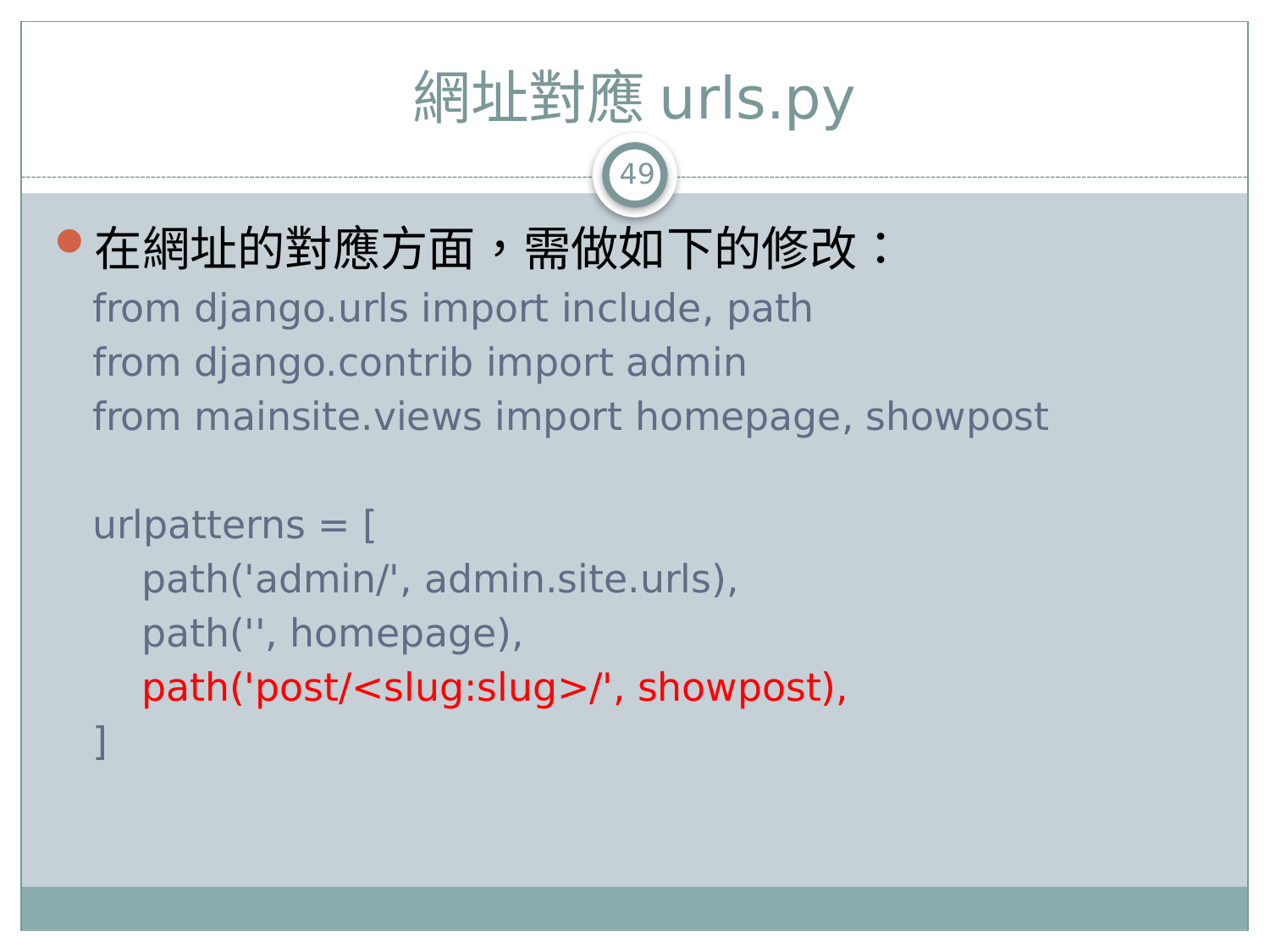

# 網址對應urls.py
49
在網址的對應方面，需做如下的修改：
from django.urls import include, path
from django.contrib import admin
from mainsite.views import homepage, showpost

urlpatterns = [
    path('admin/', admin.site.urls),
    path('', homepage),
    path('post/<slug:slug>/', showpost),
]